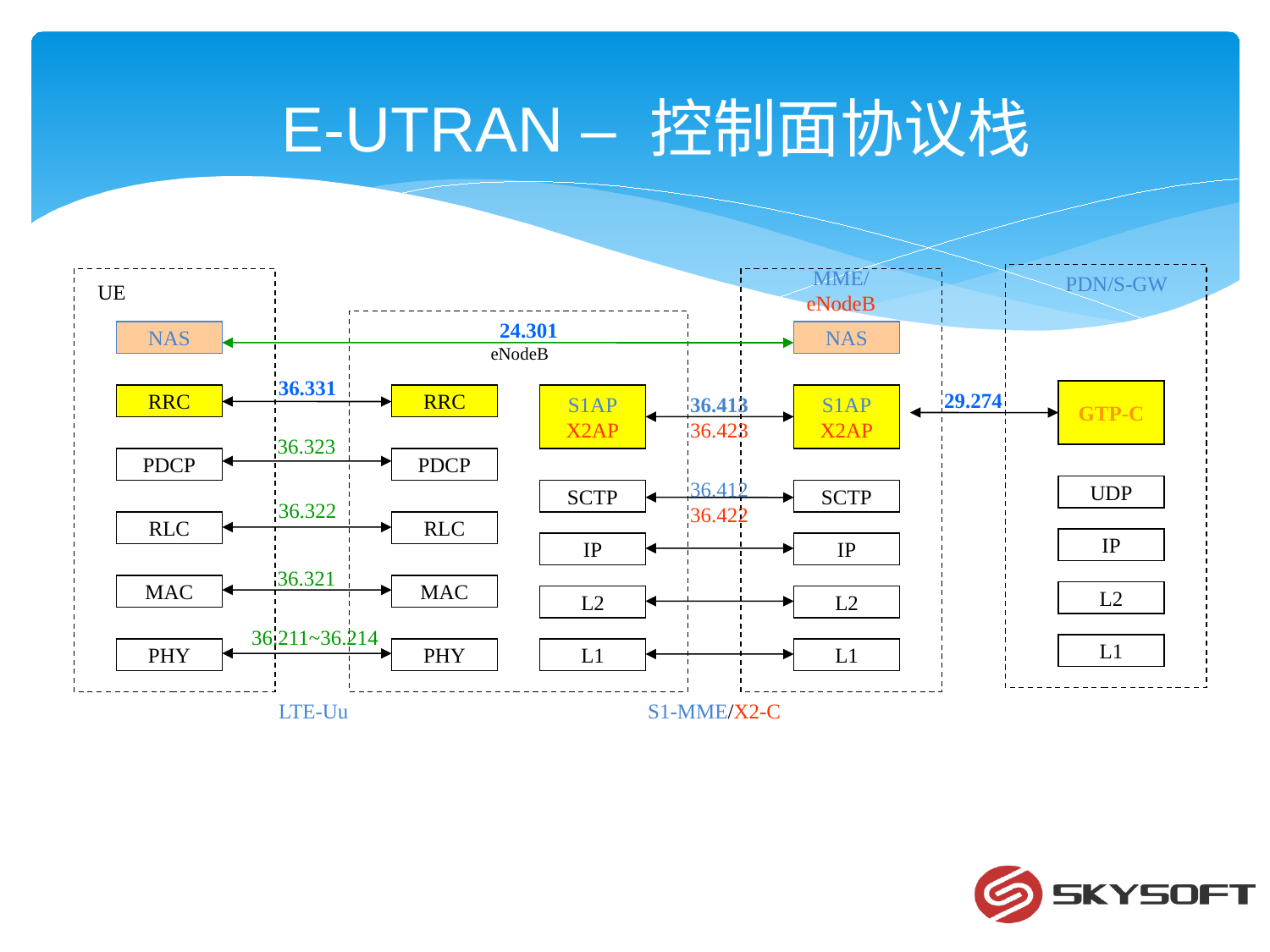

# E-UTRAN – 控制面协议栈
MME/
eNodeB

UE

24.301
NAS
NAS
eNodeB

36.331
RRC
RRC
S1AP
X2AP
36.413
36.423
S1AP
X2AP

36.323
PDCP
PDCP

36.412
36.422
SCTP
SCTP
36.322

RLC
RLC

IP
IP

36.321
MAC
MAC
L2
L2

36.211~36.214
PHY
PHY
L1
L1

LTE-Uu
S1-MME/X2-C

PDN/S-GW
29.274
GTP-C

UDP
IP
L2
L1